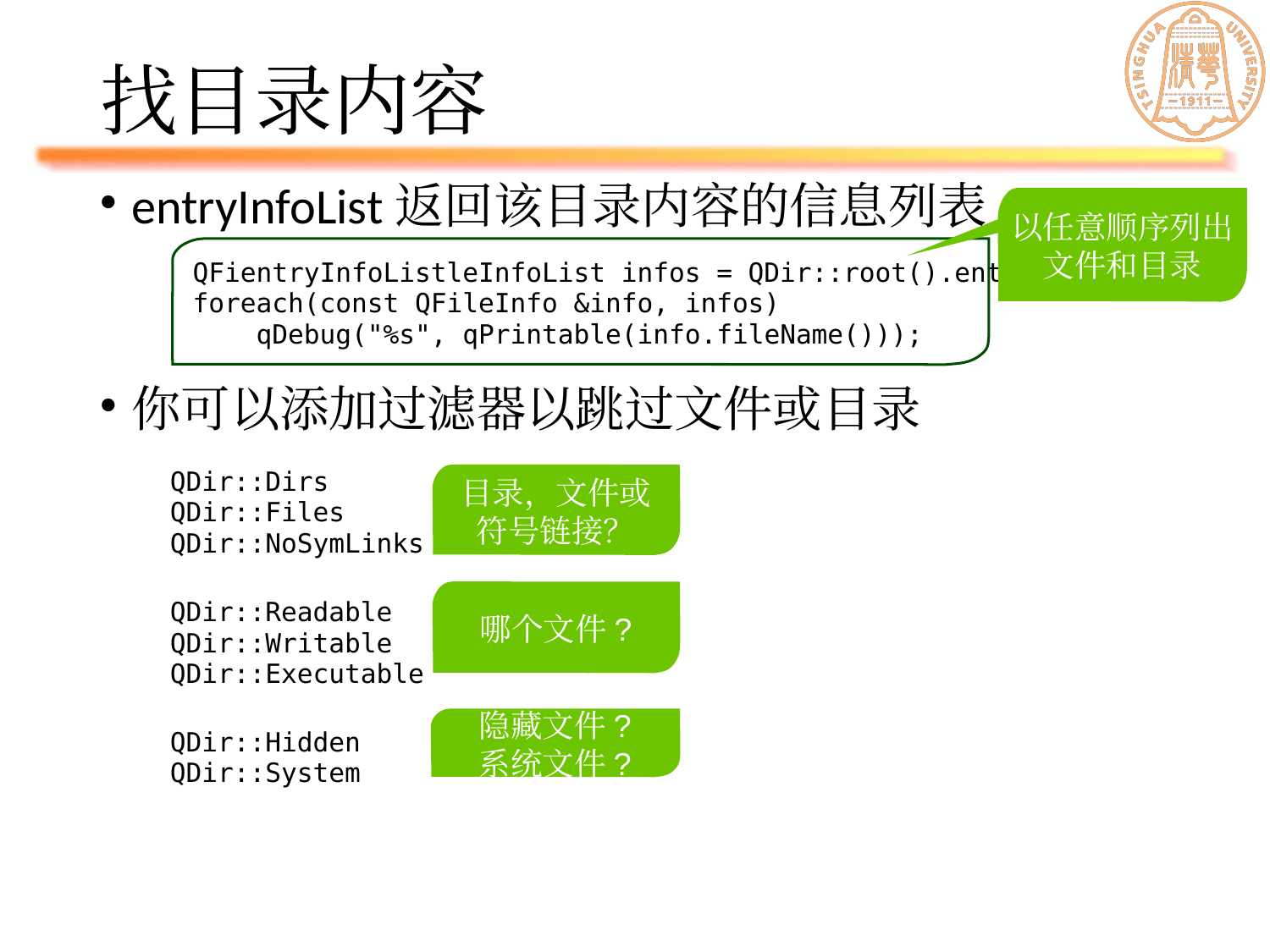

# 找目录内容
entryInfoList返回该目录内容的信息列表

你可以添加过滤器以跳过文件或目录

以任意顺序列出文件和目录

QFientryInfoListleInfoList infos = QDir::root().entryInfoList();
foreach(const QFileInfo &info, infos)
    qDebug("%s", qPrintable(info.fileName()));
QDir::Dirs
QDir::Files
QDir::NoSymLinks

QDir::Readable
QDir::Writable
QDir::Executable

QDir::Hidden
QDir::System

目录，文件或
符号链接？

哪个文件?

隐藏文件?
系统文件?